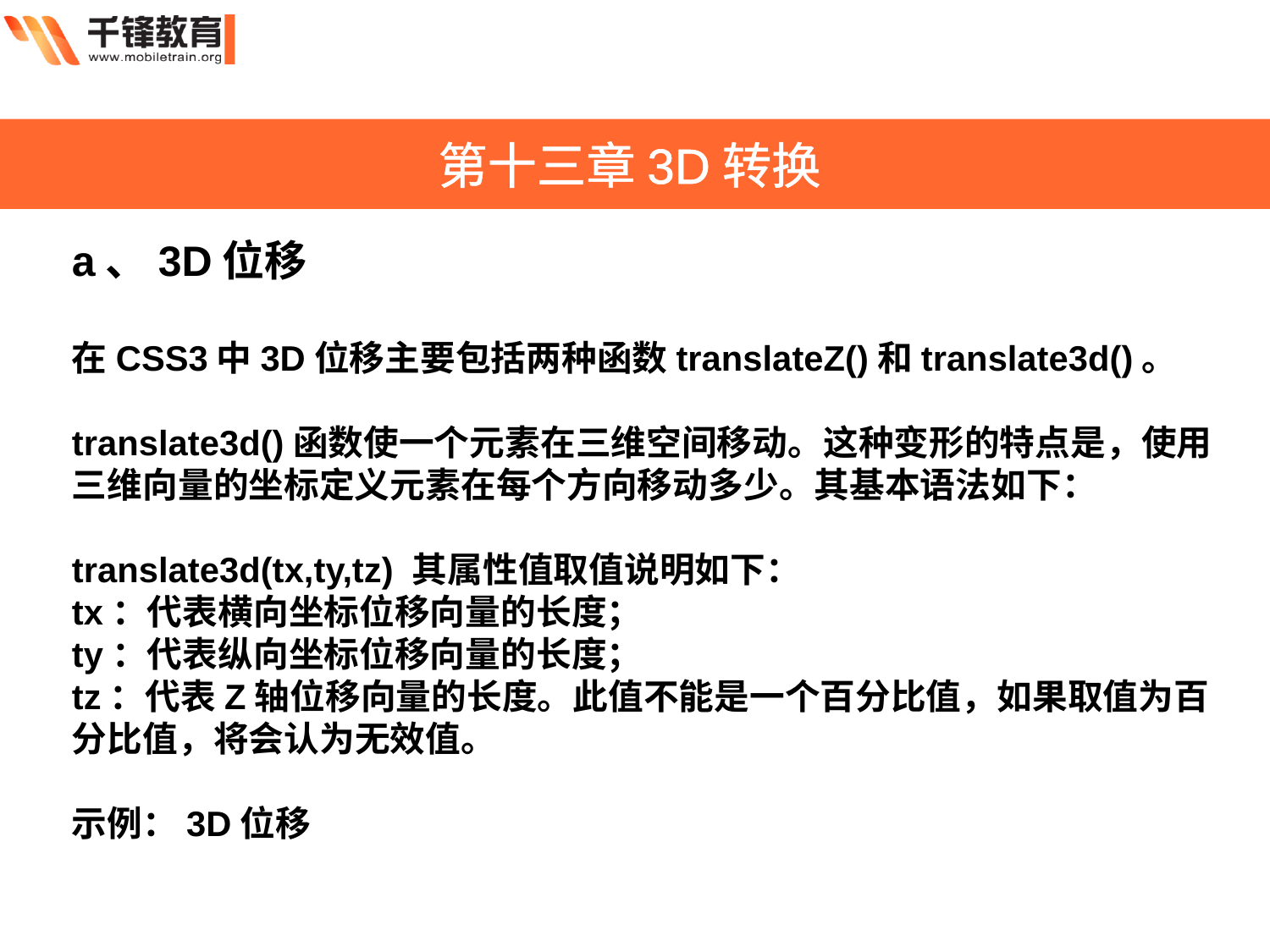

第十三章3D转换
a、3D位移

在CSS3中3D位移主要包括两种函数translateZ()和translate3d()。

translate3d()函数使一个元素在三维空间移动。这种变形的特点是，使用三维向量的坐标定义元素在每个方向移动多少。其基本语法如下：

translate3d(tx,ty,tz) 其属性值取值说明如下：
tx：代表横向坐标位移向量的长度；
ty：代表纵向坐标位移向量的长度；
tz：代表Z轴位移向量的长度。此值不能是一个百分比值，如果取值为百分比值，将会认为无效值。

示例：3D位移